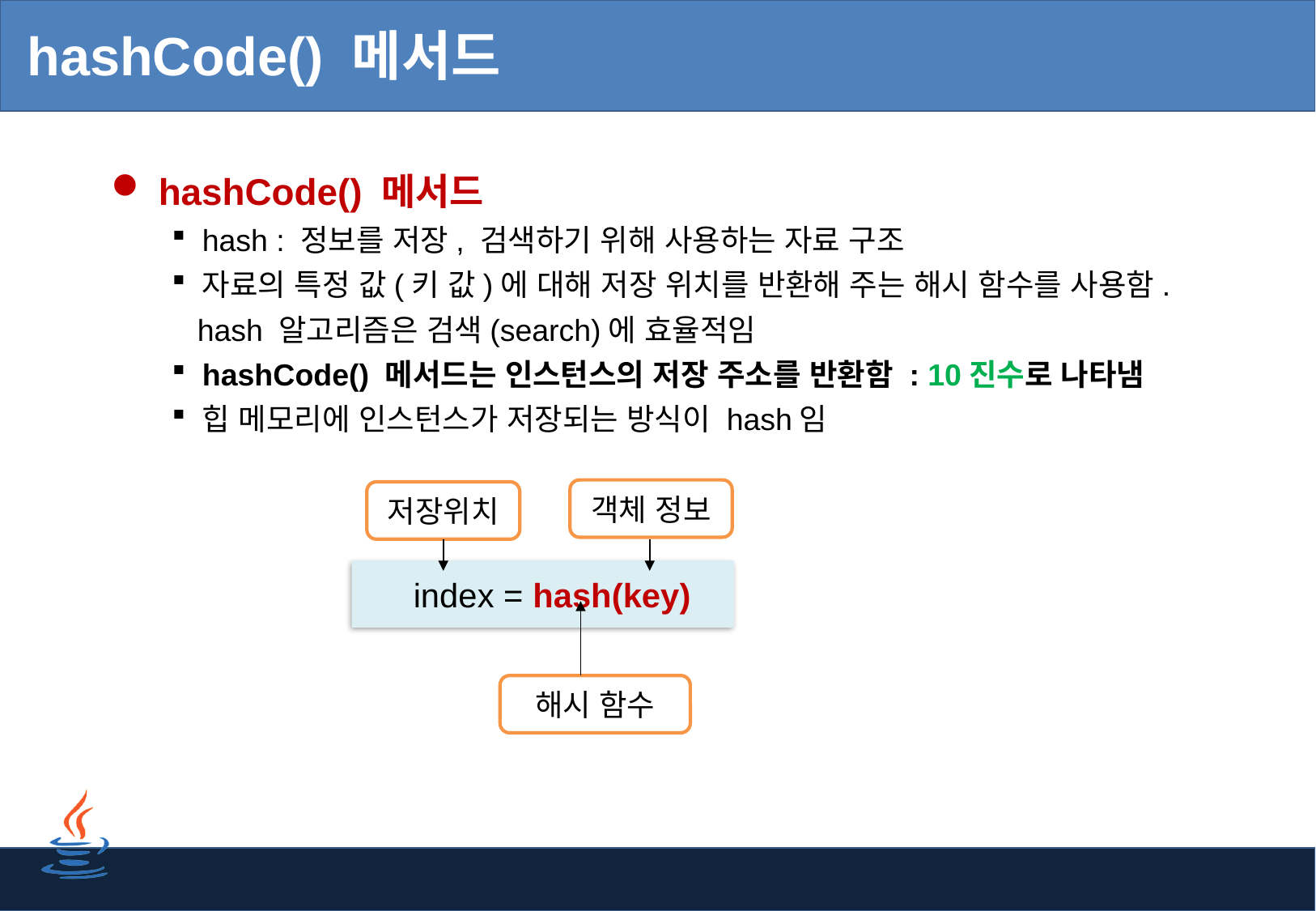

# hashCode() 메서드
 hashCode() 메서드
hash : 정보를 저장, 검색하기 위해 사용하는 자료 구조
자료의 특정 값(키 값)에 대해 저장 위치를 반환해 주는 해시 함수를 사용함.
   hash 알고리즘은 검색(search)에 효율적임
hashCode() 메서드는 인스턴스의 저장 주소를 반환함 : 10진수로 나타냄
힙 메모리에 인스턴스가 저장되는 방식이 hash임

객체 정보
저장위치
  index = hash(key)
해시 함수
13